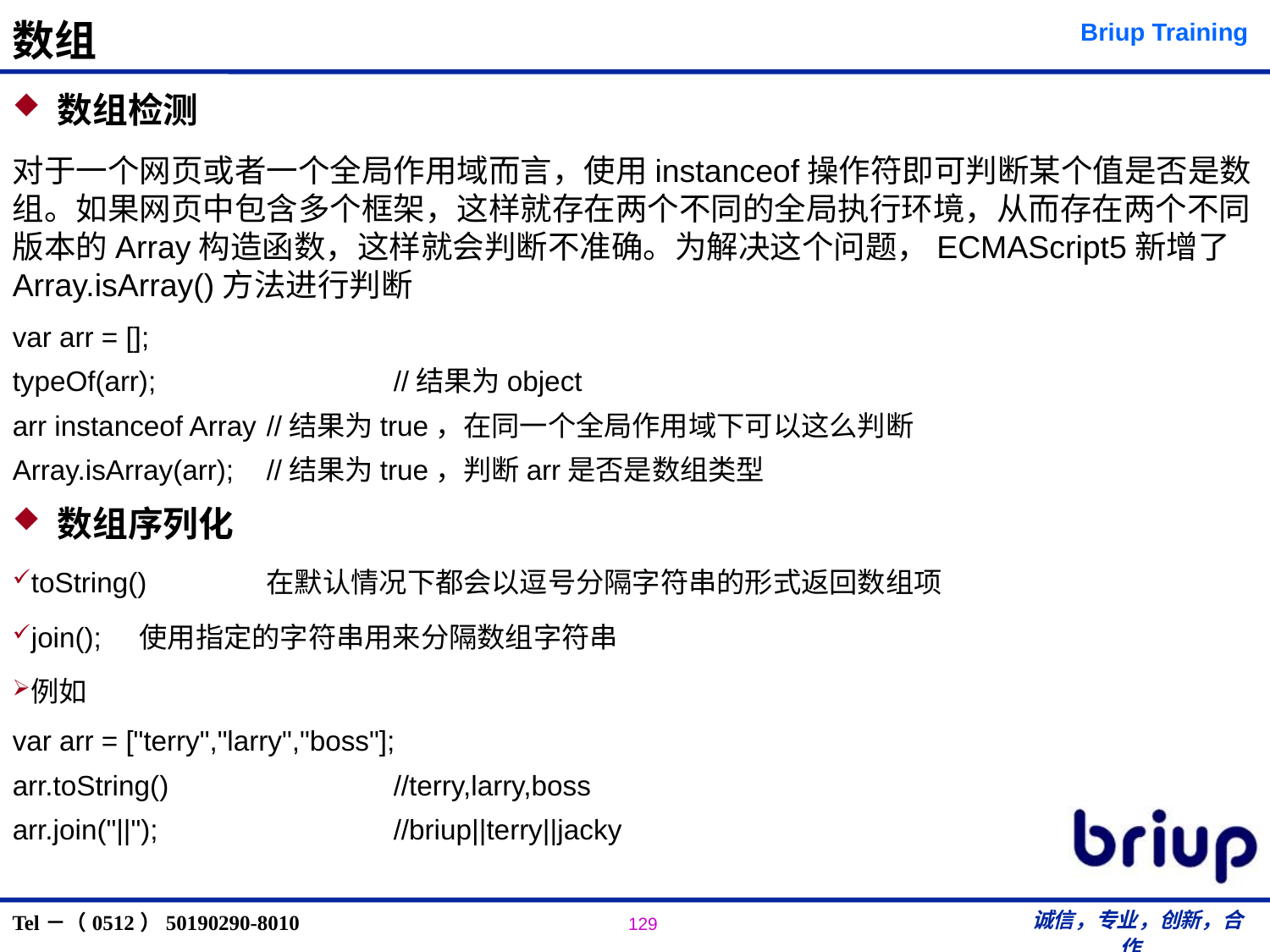

# 数组
 数组检测
对于一个网页或者一个全局作用域而言，使用instanceof操作符即可判断某个值是否是数组。如果网页中包含多个框架，这样就存在两个不同的全局执行环境，从而存在两个不同版本的Array构造函数，这样就会判断不准确。为解决这个问题，ECMAScript5新增了Array.isArray()方法进行判断
var arr = [];
typeOf(arr);		//结果为object
arr instanceof Array	//结果为true，在同一个全局作用域下可以这么判断
Array.isArray(arr);	//结果为true，判断arr是否是数组类型
 数组序列化
toString()	在默认情况下都会以逗号分隔字符串的形式返回数组项
join();	使用指定的字符串用来分隔数组字符串
例如
var arr = ["terry","larry","boss"];
arr.toString()		//terry,larry,boss
arr.join("||");		//briup||terry||jacky